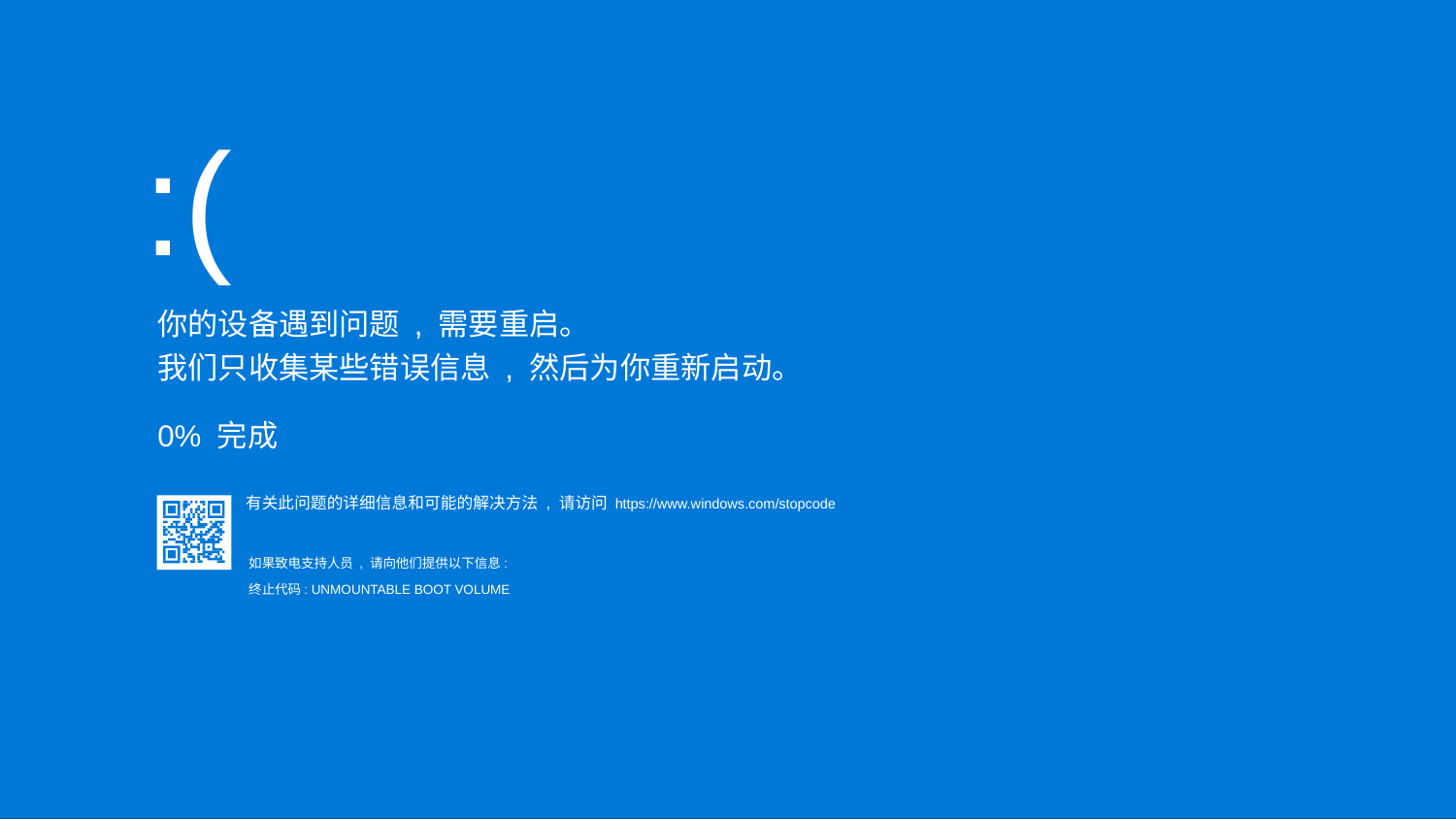

:(
你的设备遇到问题 , 需要重启。

我们只收集某些错误信息 , 然后为你重新启动。

0% 完成
有关此问题的详细信息和可能的解决方法 , 请访问 https://www.windows.com/stopcode

如果致电支持人员 , 请向他们提供以下信息:
终止代码: UNMOUNTABLE BOOT VOLUME